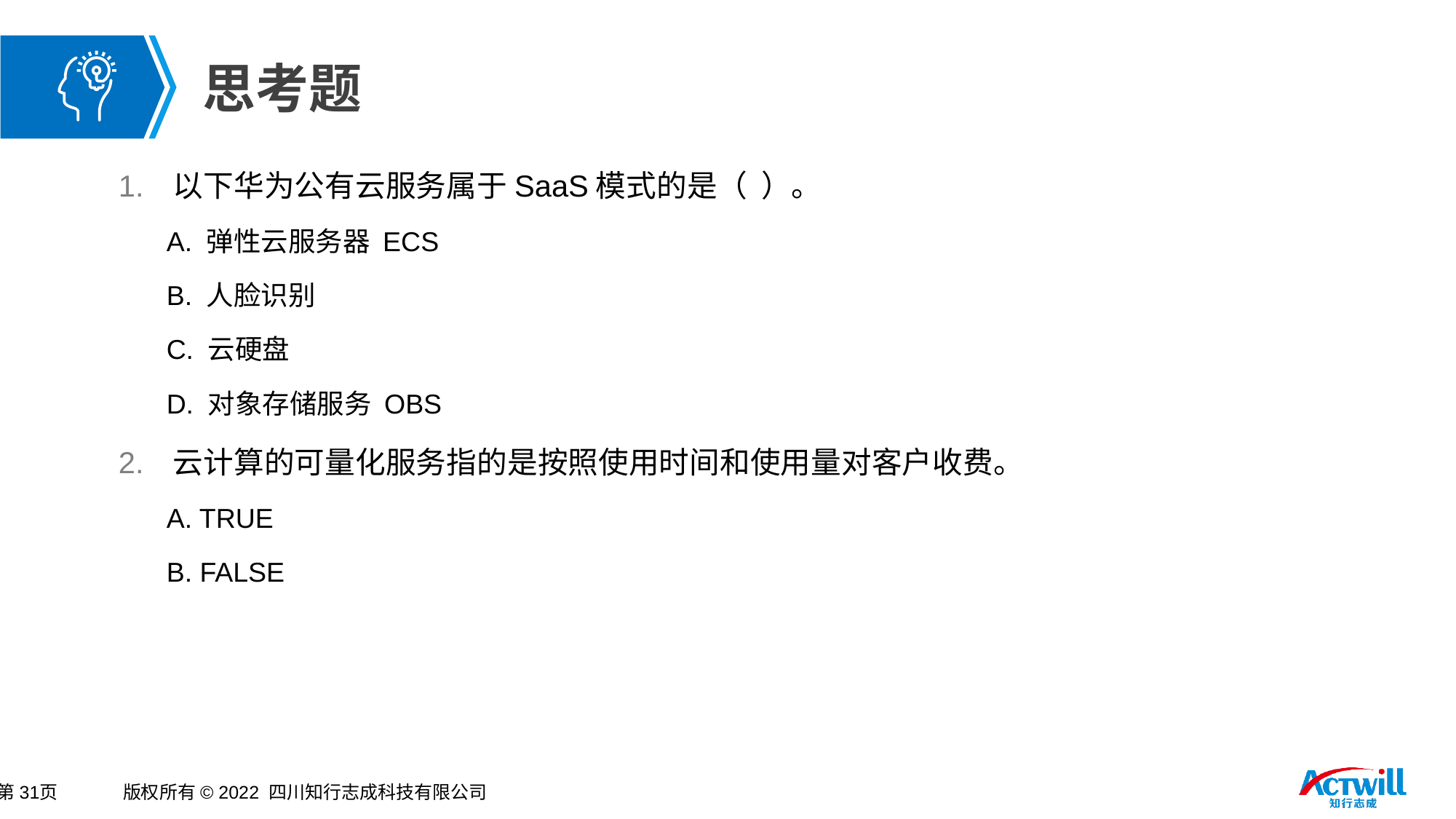

以下华为公有云服务属于SaaS模式的是（  ）。
A. 弹性云服务器 ECS
B. 人脸识别
C. 云硬盘
D. 对象存储服务 OBS
云计算的可量化服务指的是按照使用时间和使用量对客户收费。
A. TRUE
B. FALSE